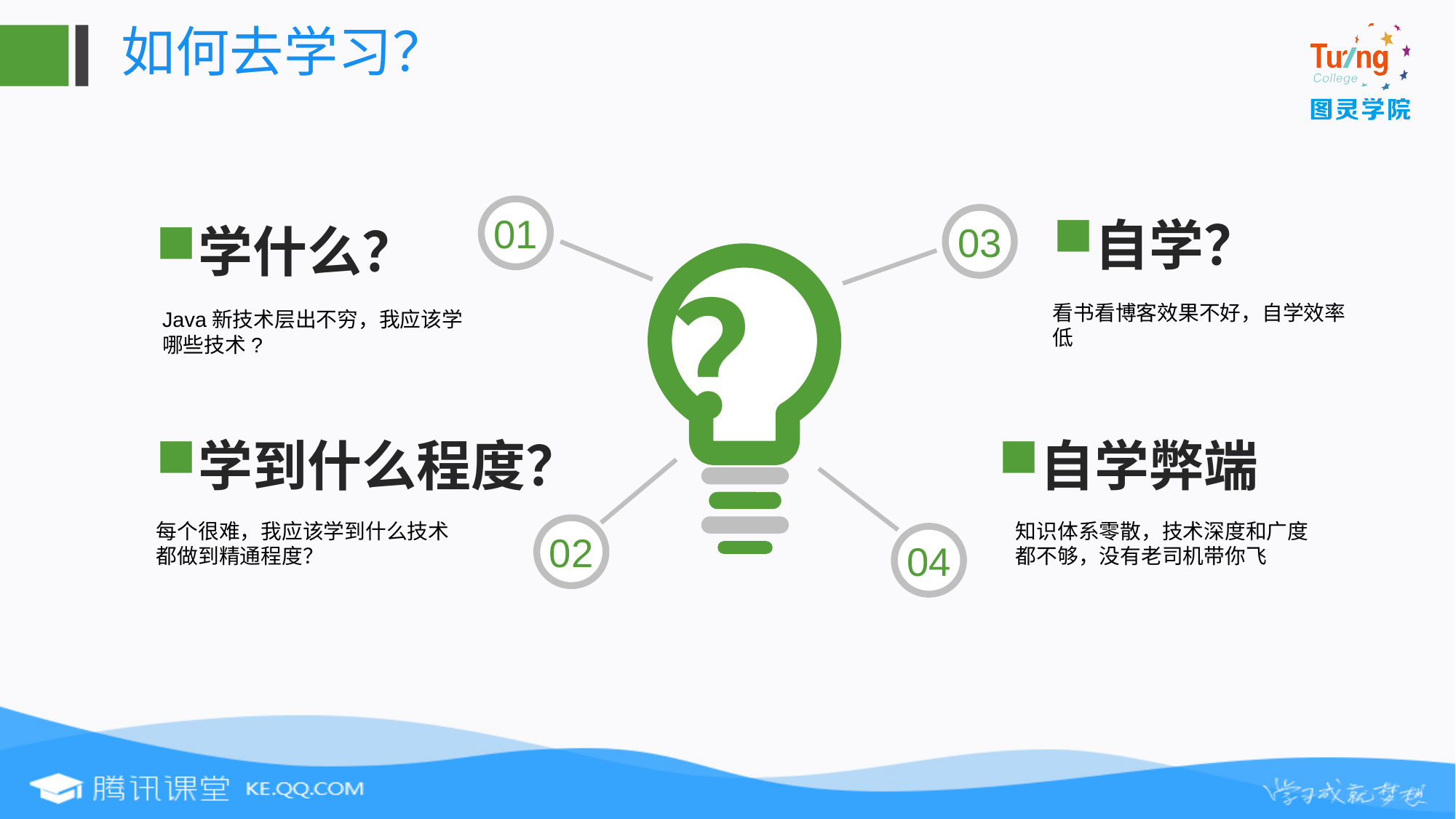

如何去学习？
自学？
01
学什么？
03
？

看书看博客效果不好，自学效率低

Java新技术层出不穷，我应该学哪些技术?

学到什么程度？
自学弊端
每个很难，我应该学到什么技术都做到精通程度？
02
知识体系零散，技术深度和广度都不够，没有老司机带你飞

04